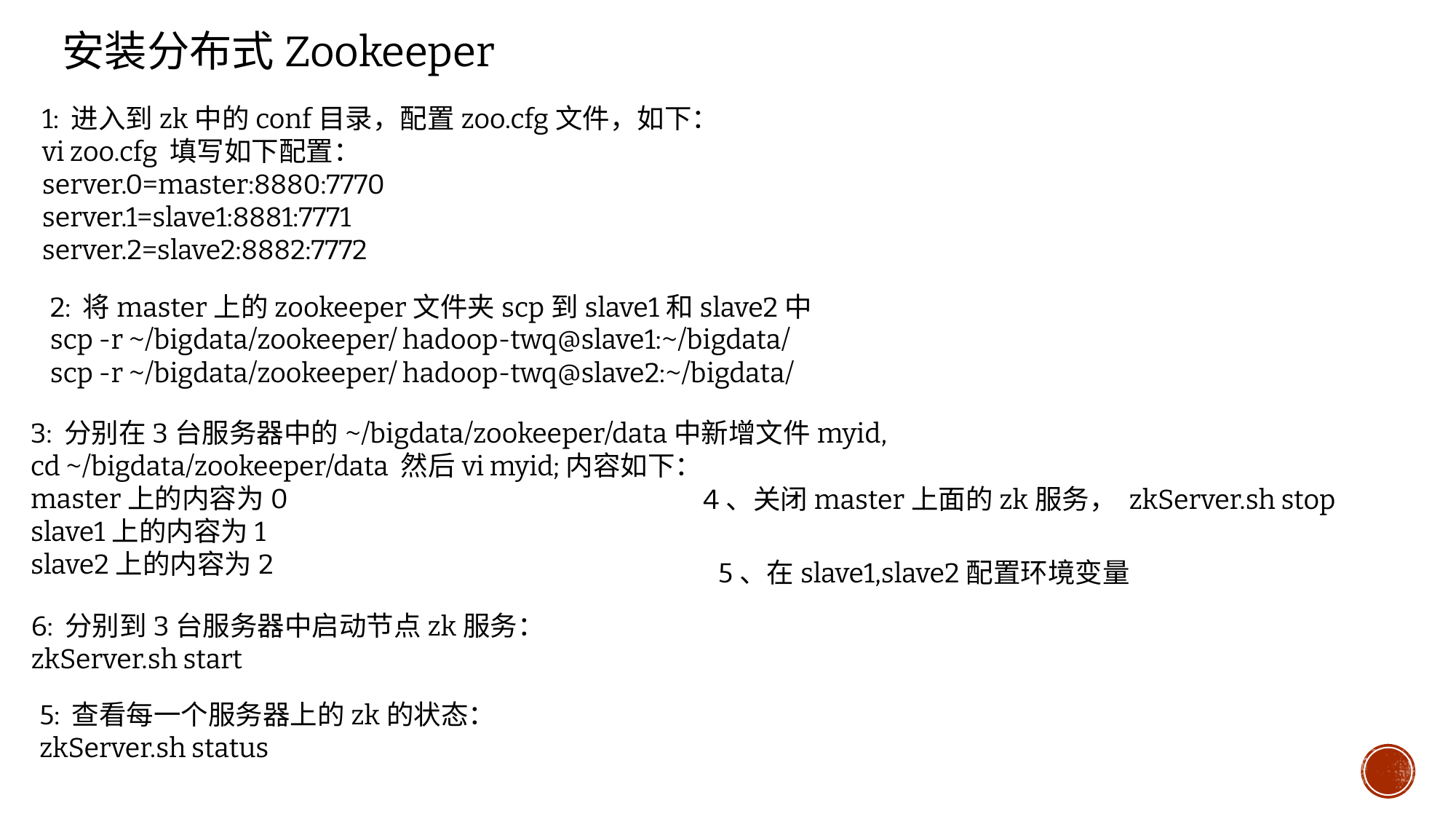

安装分布式Zookeeper
1: 进入到zk中的conf目录，配置zoo.cfg文件，如下：
vi zoo.cfg 填写如下配置：
server.0=master:8880:7770
server.1=slave1:8881:7771
server.2=slave2:8882:7772
2: 将master上的zookeeper文件夹scp到slave1和slave2中
scp -r ~/bigdata/zookeeper/ hadoop-twq@slave1:~/bigdata/
scp -r ~/bigdata/zookeeper/ hadoop-twq@slave2:~/bigdata/
3: 分别在3台服务器中的~/bigdata/zookeeper/data中新增文件myid,
cd ~/bigdata/zookeeper/data 然后vi myid;内容如下：
master上的内容为0
slave1上的内容为1
slave2上的内容为2
4、关闭master上面的zk服务， zkServer.sh stop
5、在slave1,slave2配置环境变量
6: 分别到3台服务器中启动节点zk服务：
zkServer.sh start
5: 查看每一个服务器上的zk的状态：
zkServer.sh status